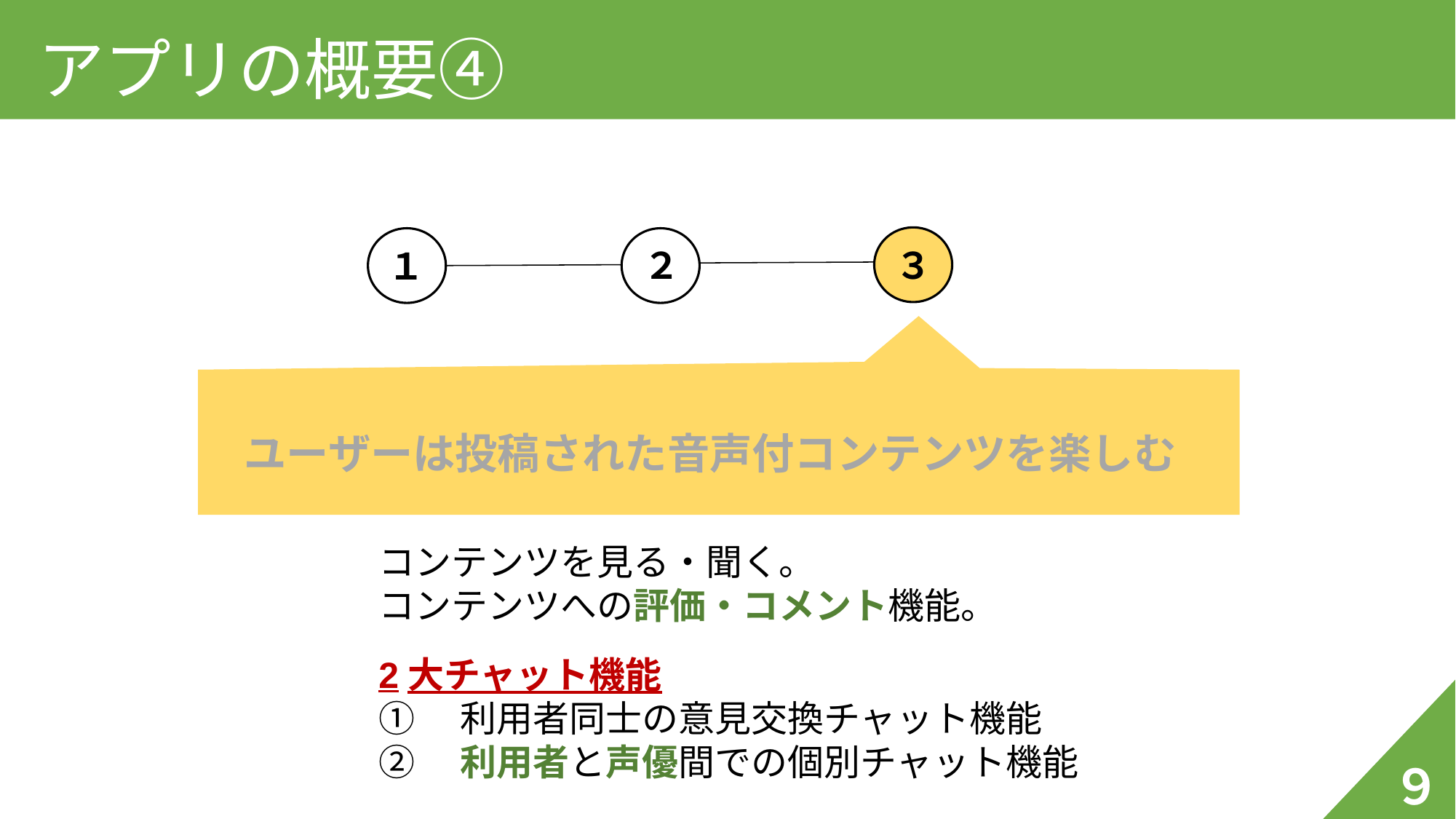

アプリの概要④

２
３
１

ユーザーは投稿された音声付コンテンツを楽しむ
コンテンツを見る・聞く。
コンテンツへの評価・コメント機能。

2大チャット機能
①　利用者同士の意見交換チャット機能
②　利用者と声優間での個別チャット機能

９